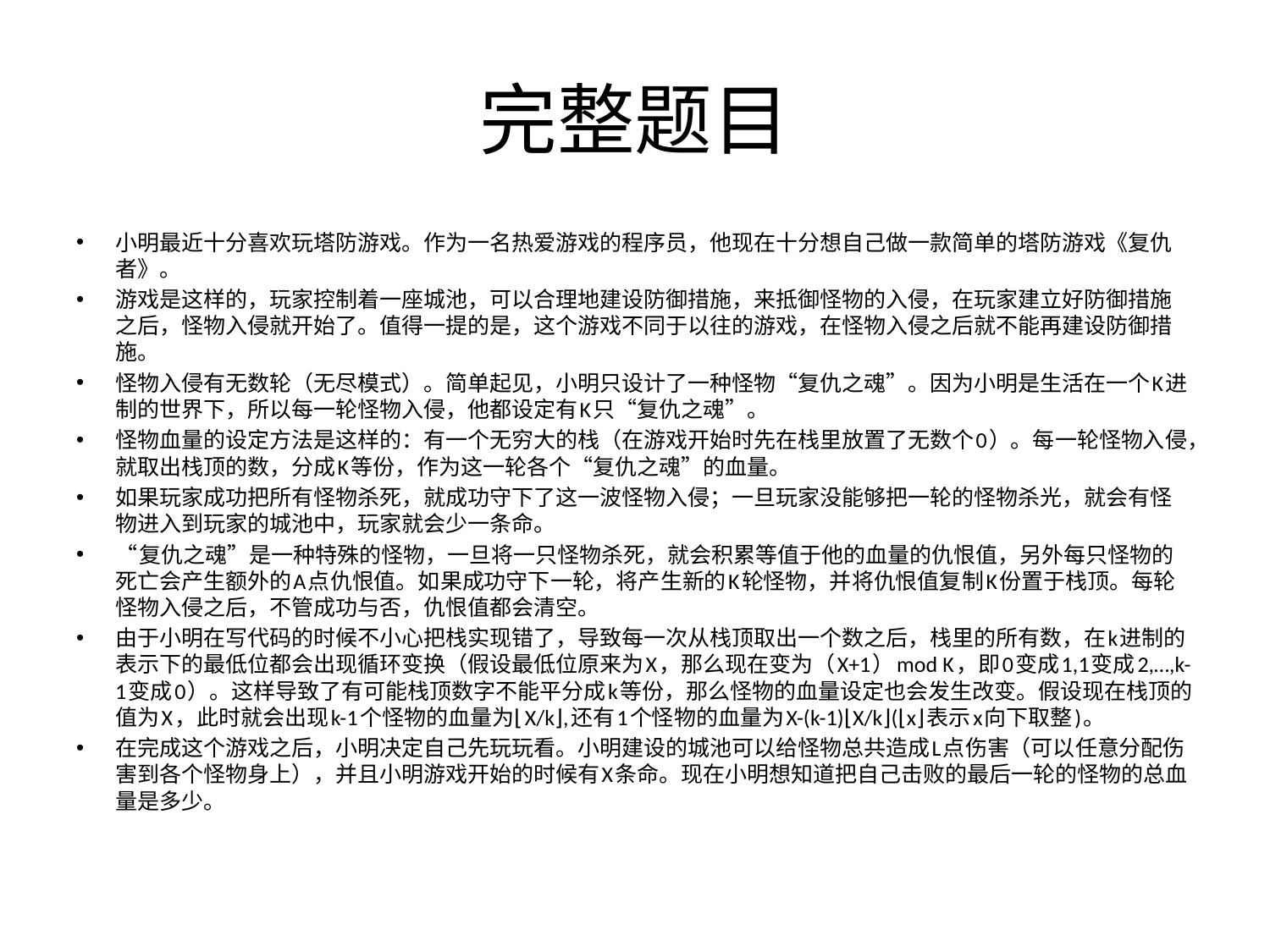

# 完整题目
小明最近十分喜欢玩塔防游戏。作为一名热爱游戏的程序员，他现在十分想自己做一款简单的塔防游戏《复仇者》。
游戏是这样的，玩家控制着一座城池，可以合理地建设防御措施，来抵御怪物的入侵，在玩家建立好防御措施之后，怪物入侵就开始了。值得一提的是，这个游戏不同于以往的游戏，在怪物入侵之后就不能再建设防御措施。
怪物入侵有无数轮（无尽模式）。简单起见，小明只设计了一种怪物“复仇之魂”。因为小明是生活在一个K进制的世界下，所以每一轮怪物入侵，他都设定有K只“复仇之魂”。
怪物血量的设定方法是这样的：有一个无穷大的栈（在游戏开始时先在栈里放置了无数个0）。每一轮怪物入侵，就取出栈顶的数，分成K等份，作为这一轮各个“复仇之魂”的血量。
如果玩家成功把所有怪物杀死，就成功守下了这一波怪物入侵；一旦玩家没能够把一轮的怪物杀光，就会有怪物进入到玩家的城池中，玩家就会少一条命。
“复仇之魂”是一种特殊的怪物，一旦将一只怪物杀死，就会积累等值于他的血量的仇恨值，另外每只怪物的死亡会产生额外的A点仇恨值。如果成功守下一轮，将产生新的K轮怪物，并将仇恨值复制K份置于栈顶。每轮怪物入侵之后，不管成功与否，仇恨值都会清空。
由于小明在写代码的时候不小心把栈实现错了，导致每一次从栈顶取出一个数之后，栈里的所有数，在k进制的表示下的最低位都会出现循环变换（假设最低位原来为X，那么现在变为（X+1）mod K，即0变成1,1变成2,…,k-1变成0）。这样导致了有可能栈顶数字不能平分成k等份，那么怪物的血量设定也会发生改变。假设现在栈顶的值为X，此时就会出现k-1个怪物的血量为⌊X/k⌋,还有1个怪物的血量为X-(k-1)⌊X/k⌋(⌊x⌋表示x向下取整)。
在完成这个游戏之后，小明决定自己先玩玩看。小明建设的城池可以给怪物总共造成L点伤害（可以任意分配伤害到各个怪物身上），并且小明游戏开始的时候有X条命。现在小明想知道把自己击败的最后一轮的怪物的总血量是多少。